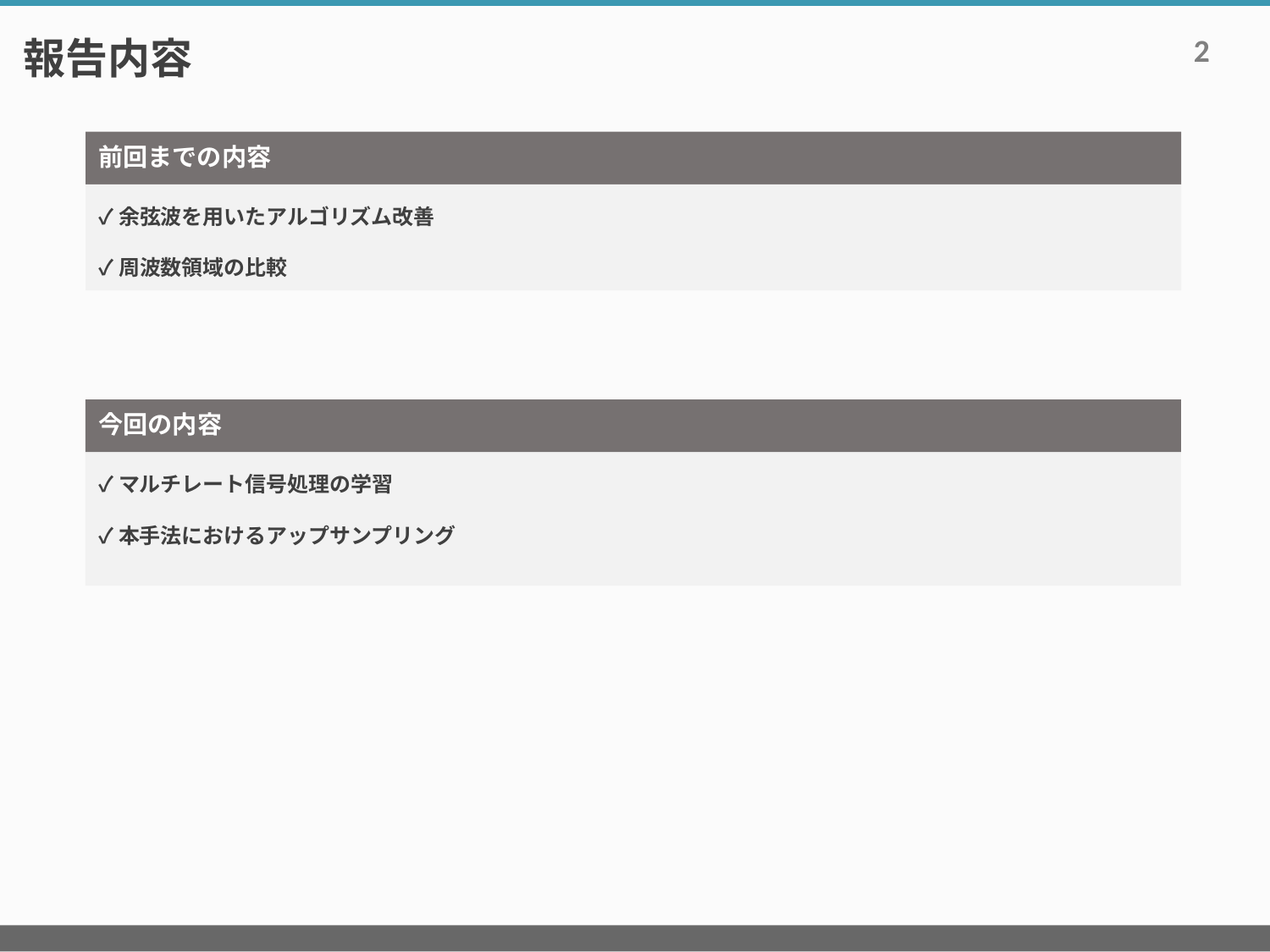

# 報告内容
2
前回までの内容
✓余弦波を用いたアルゴリズム改善
✓周波数領域の比較

今回の内容
✓マルチレート信号処理の学習
✓本手法におけるアップサンプリング